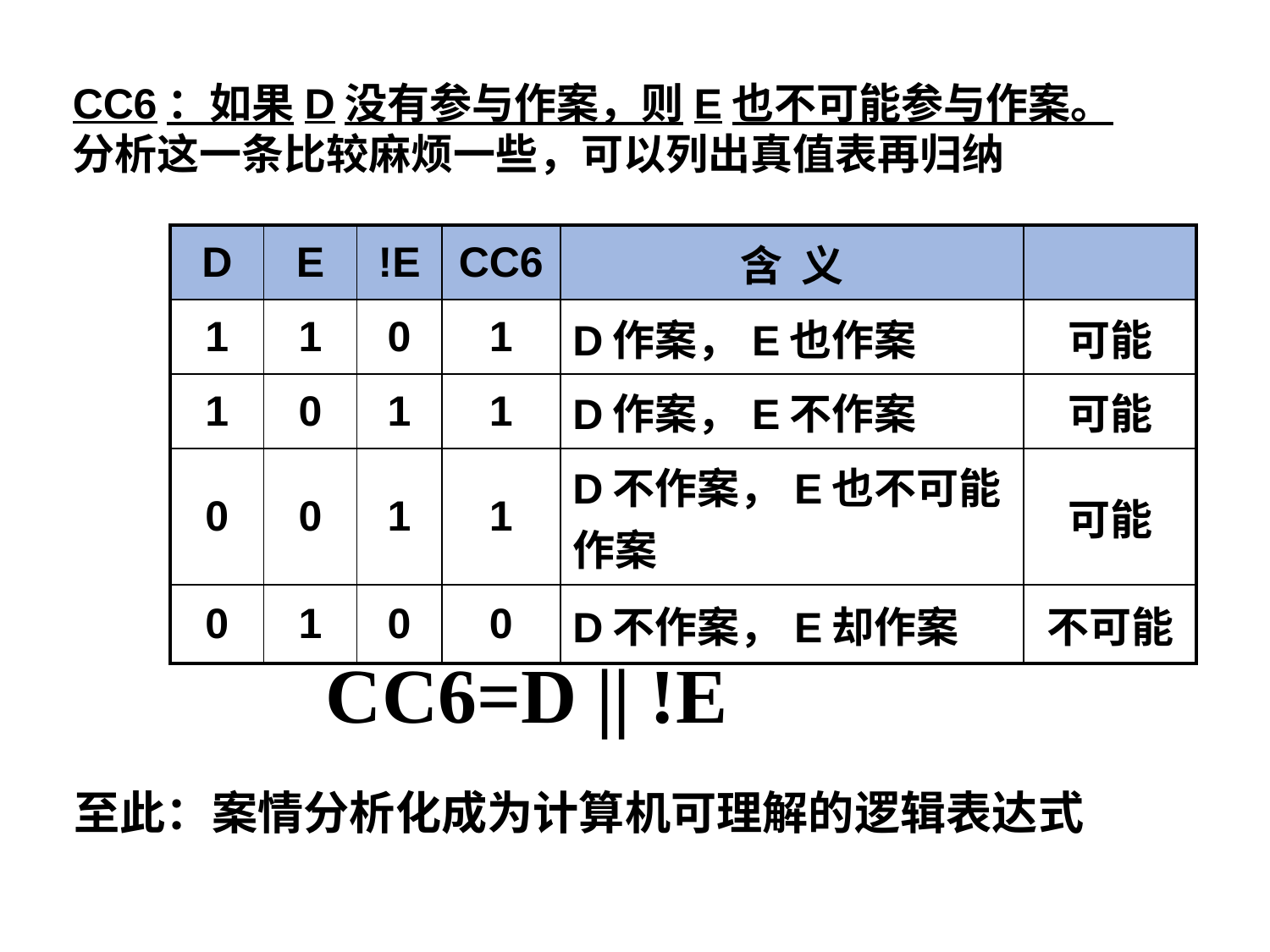

CC6：如果D没有参与作案，则E也不可能参与作案。
分析这一条比较麻烦一些，可以列出真值表再归纳
| D | E | !E | CC6 | 含 义 |  |
| --- | --- | --- | --- | --- | --- |
| 1 | 1 | 0 | 1 | D作案，E也作案 | 可能 |
| 1 | 0 | 1 | 1 | D作案，E不作案 | 可能 |
| 0 | 0 | 1 | 1 | D不作案，E也不可能作案 | 可能 |
| 0 | 1 | 0 | 0 | D不作案，E却作案 | 不可能 |
CC6=D || !E
至此：案情分析化成为计算机可理解的逻辑表达式